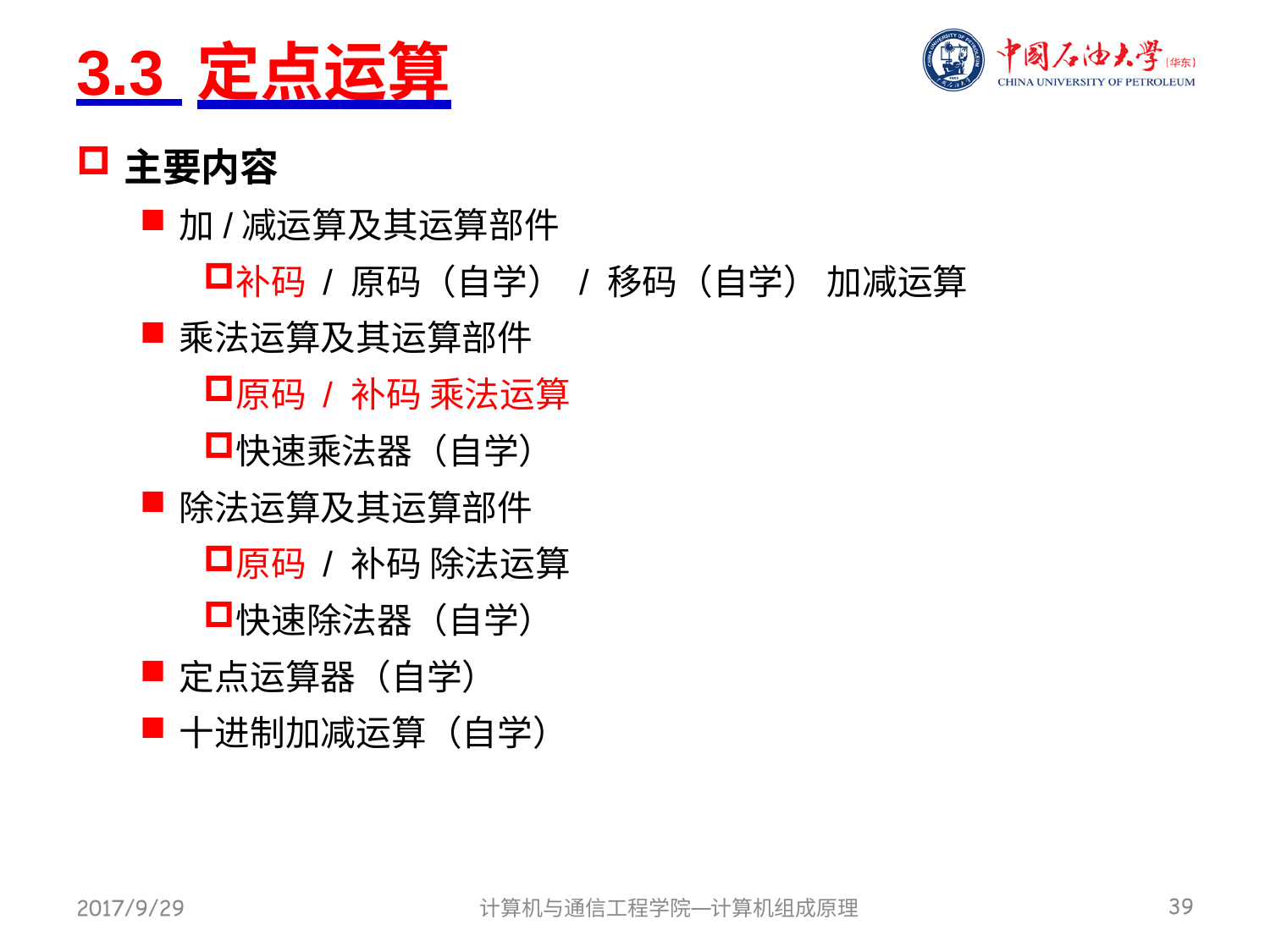

# 3.3 定点运算
主要内容
加/减运算及其运算部件
补码 / 原码（自学） / 移码（自学） 加减运算
乘法运算及其运算部件
原码 / 补码 乘法运算
快速乘法器（自学）
除法运算及其运算部件
原码 / 补码 除法运算
快速除法器（自学）
定点运算器（自学）
十进制加减运算（自学）

2017/9/29
计算机与通信工程学院—计算机组成原理
39